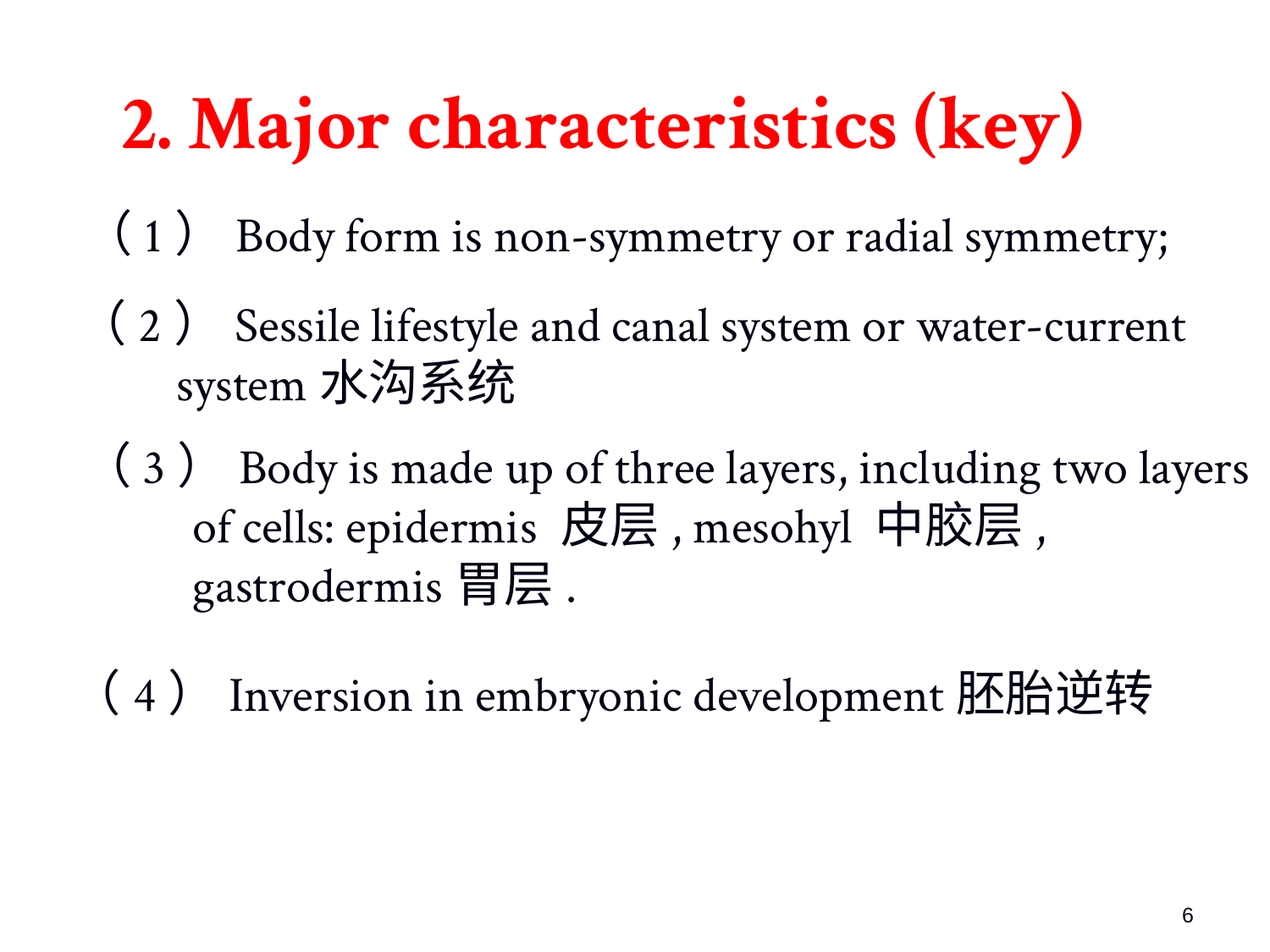

# 2. Major characteristics (key)
（1）Body form is non-symmetry or radial symmetry;
（2）Sessile lifestyle and canal system or water-current
         system水沟系统
（3）Body is made up of three layers, including two layers
          of cells: epidermis 皮层, mesohyl 中胶层,
          gastrodermis胃层.
（4）Inversion in embryonic development胚胎逆转
6